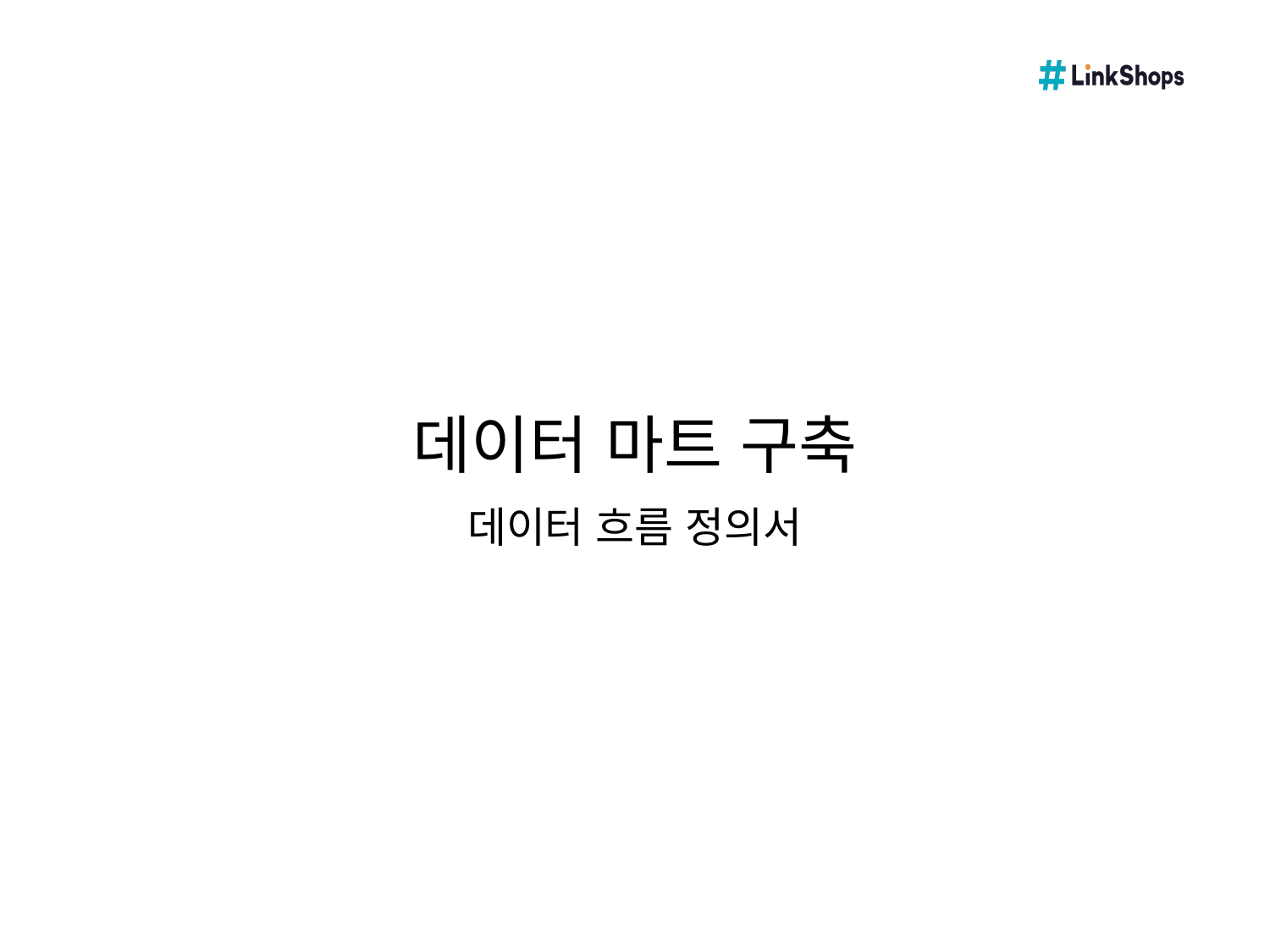

# 데이터 마트 구축
데이터 흐름 정의서